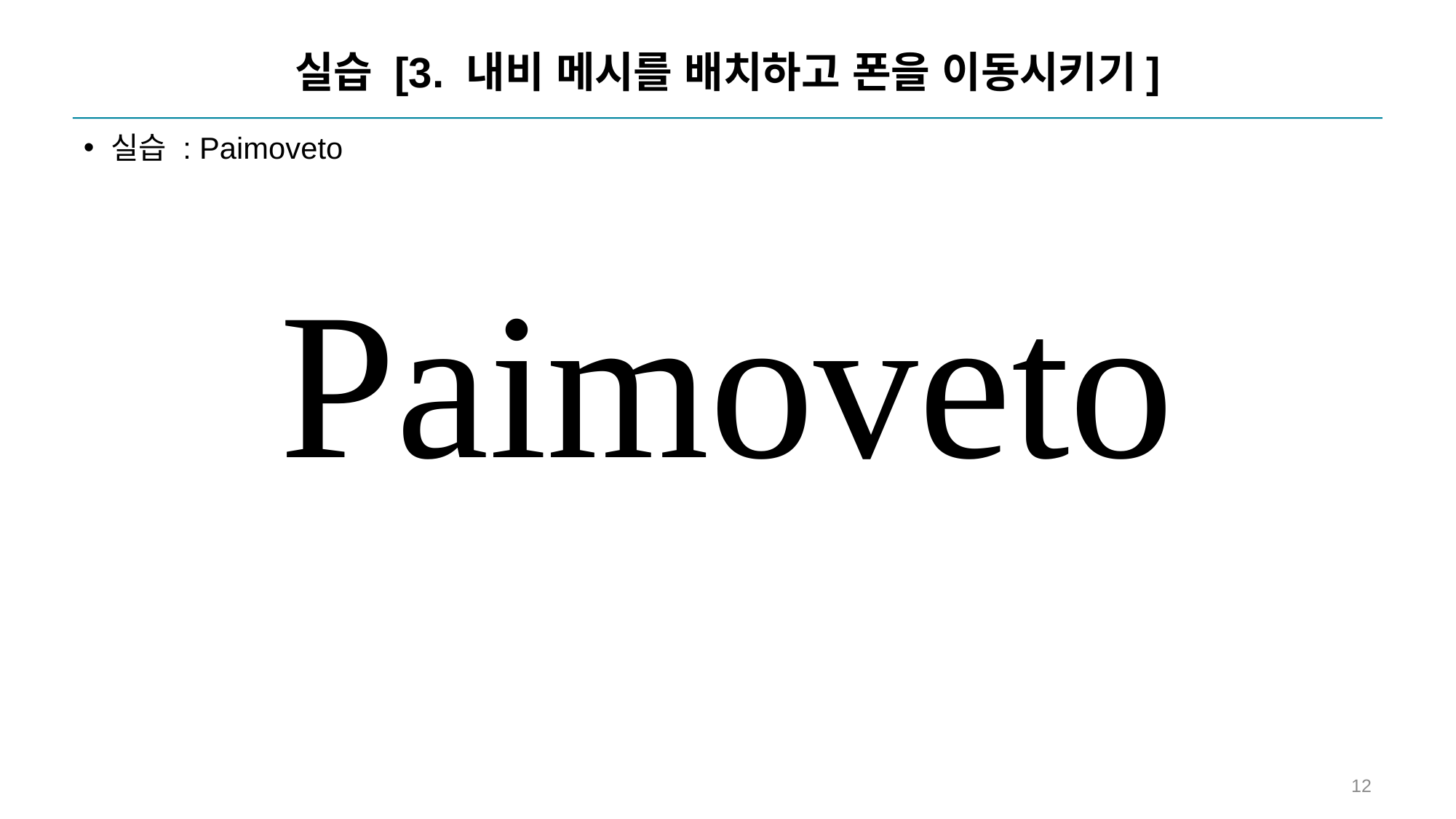

# 실습 [3. 내비 메시를 배치하고 폰을 이동시키기]
실습 : Paimoveto

Paimoveto
12